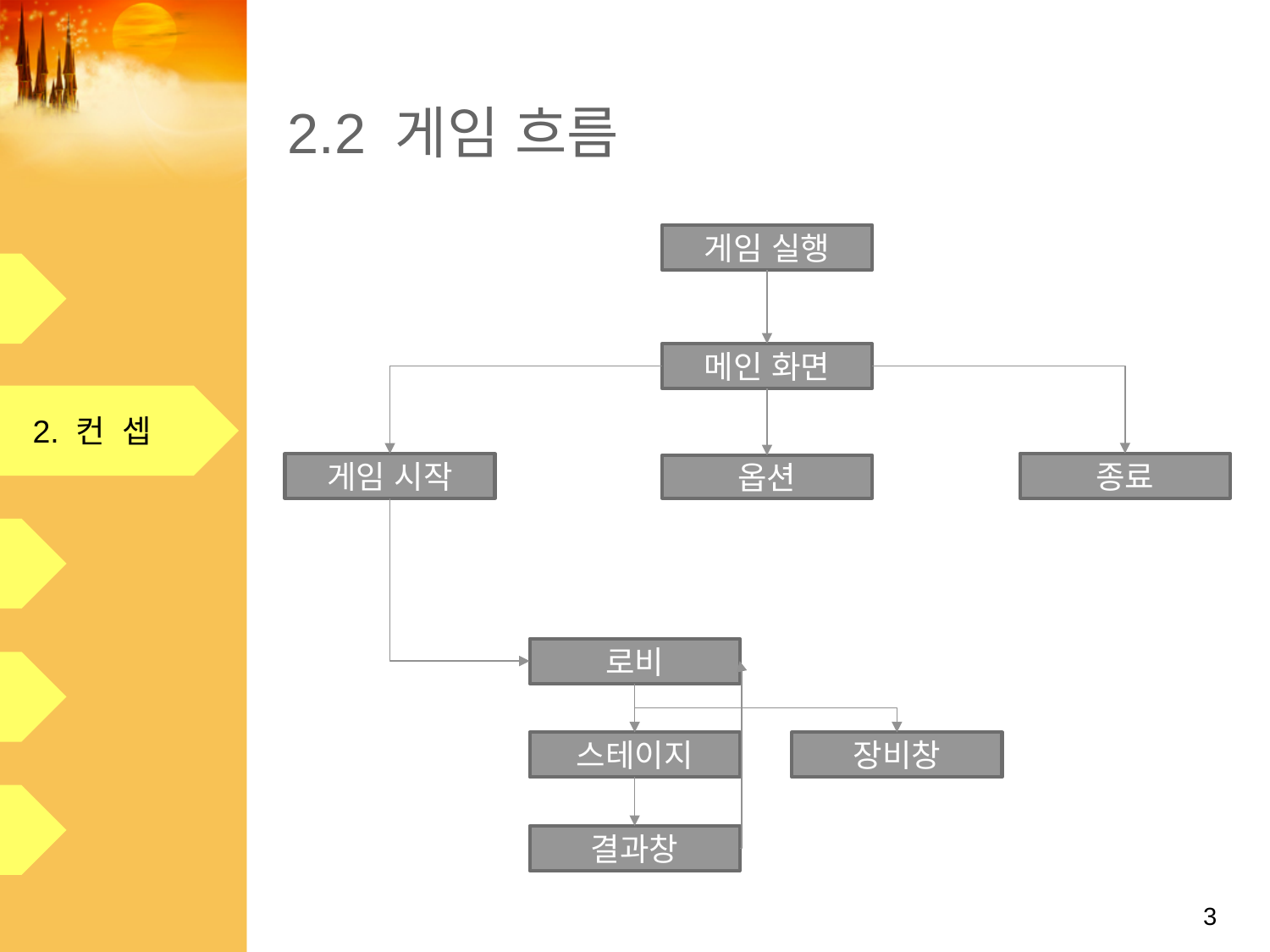

# 2.2 게임 흐름
게임 실행
1. 배  경
메인 화면
2. 컨  셉
종료
게임 시작
옵션
3. 기  획
로비
4. 플레이
스테이지
장비창
5. 기  타
결과창
 3